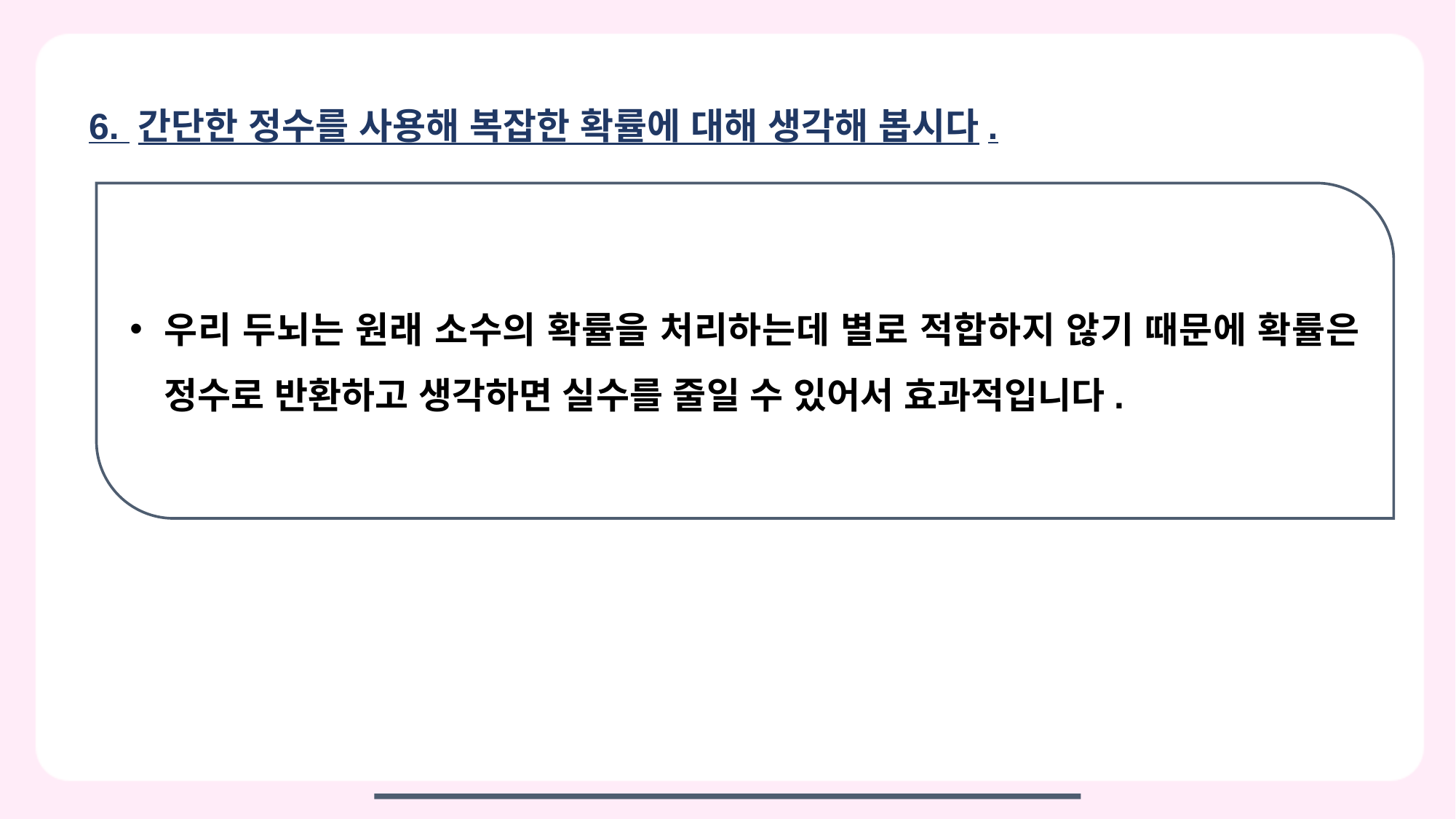

6. 간단한 정수를 사용해 복잡한 확률에 대해 생각해 봅시다.
우리 두뇌는 원래 소수의 확률을 처리하는데 별로 적합하지 않기 때문에 확률은 정수로 반환하고 생각하면 실수를 줄일 수 있어서 효과적입니다.